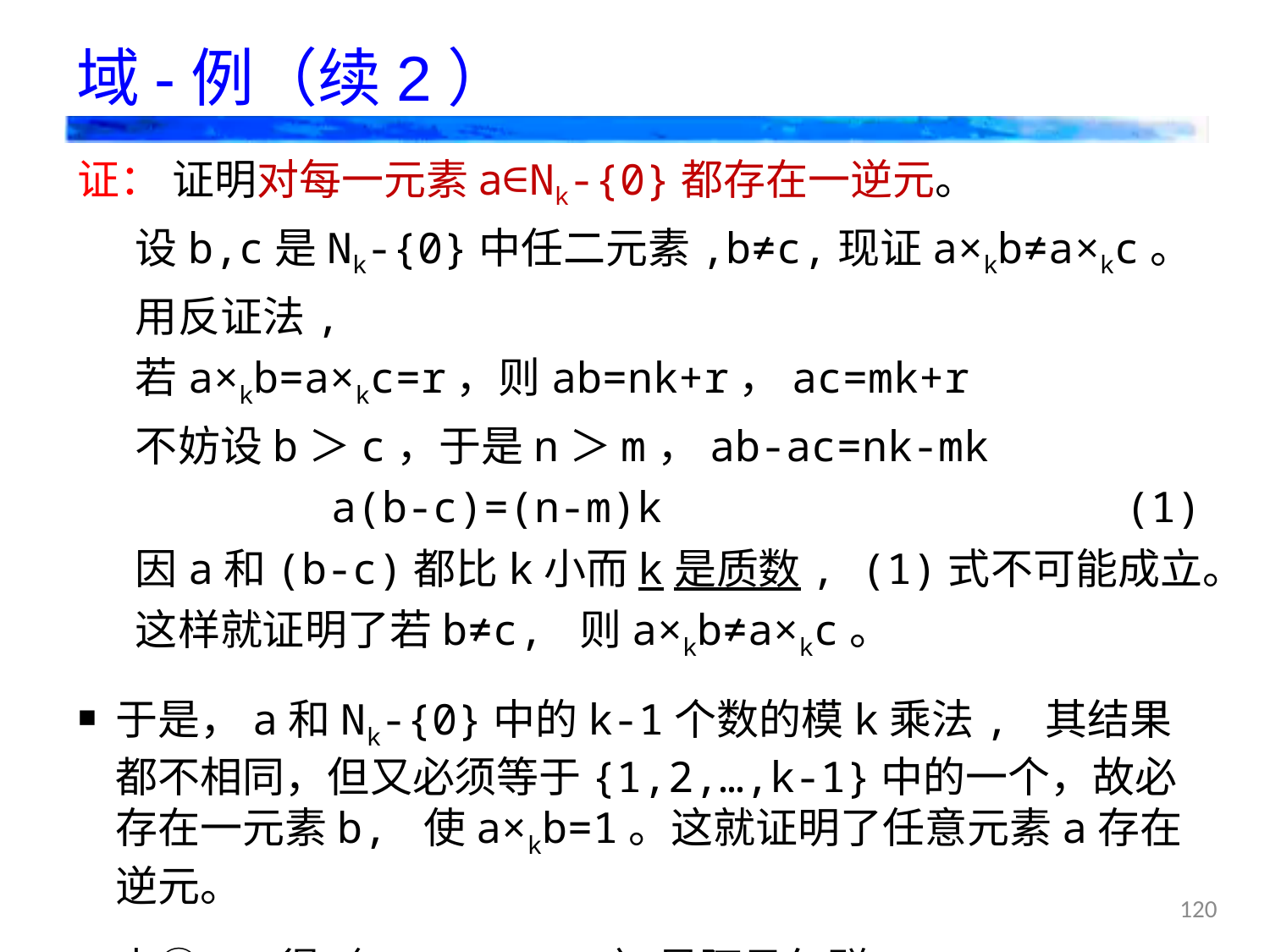

# 域-例（续2）
证： 证明对每一元素a∈Nk-{0}都存在一逆元。
     设b,c是Nk-{0}中任二元素,b≠c,现证a×kb≠a×kc。
     用反证法,
     若a×kb=a×kc=r，则ab=nk+r，ac=mk+r
     不妨设b＞c，于是n＞m，ab-ac=nk-mk
a(b-c)=(n-m)k                  	(1)
     因a和(b-c)都比k小而k是质数, (1)式不可能成立。
     这样就证明了若b≠c, 则a×kb≠a×kc。
于是，a和Nk-{0}中的k-1个数的模k乘法, 其结果都不相同，但又必须等于{1,2,…,k-1}中的一个，故必存在一元素b, 使a×kb=1。这就证明了任意元素a存在逆元。
由①~⑤得〈Nk-{0}, ×k〉是阿贝尔群。
120